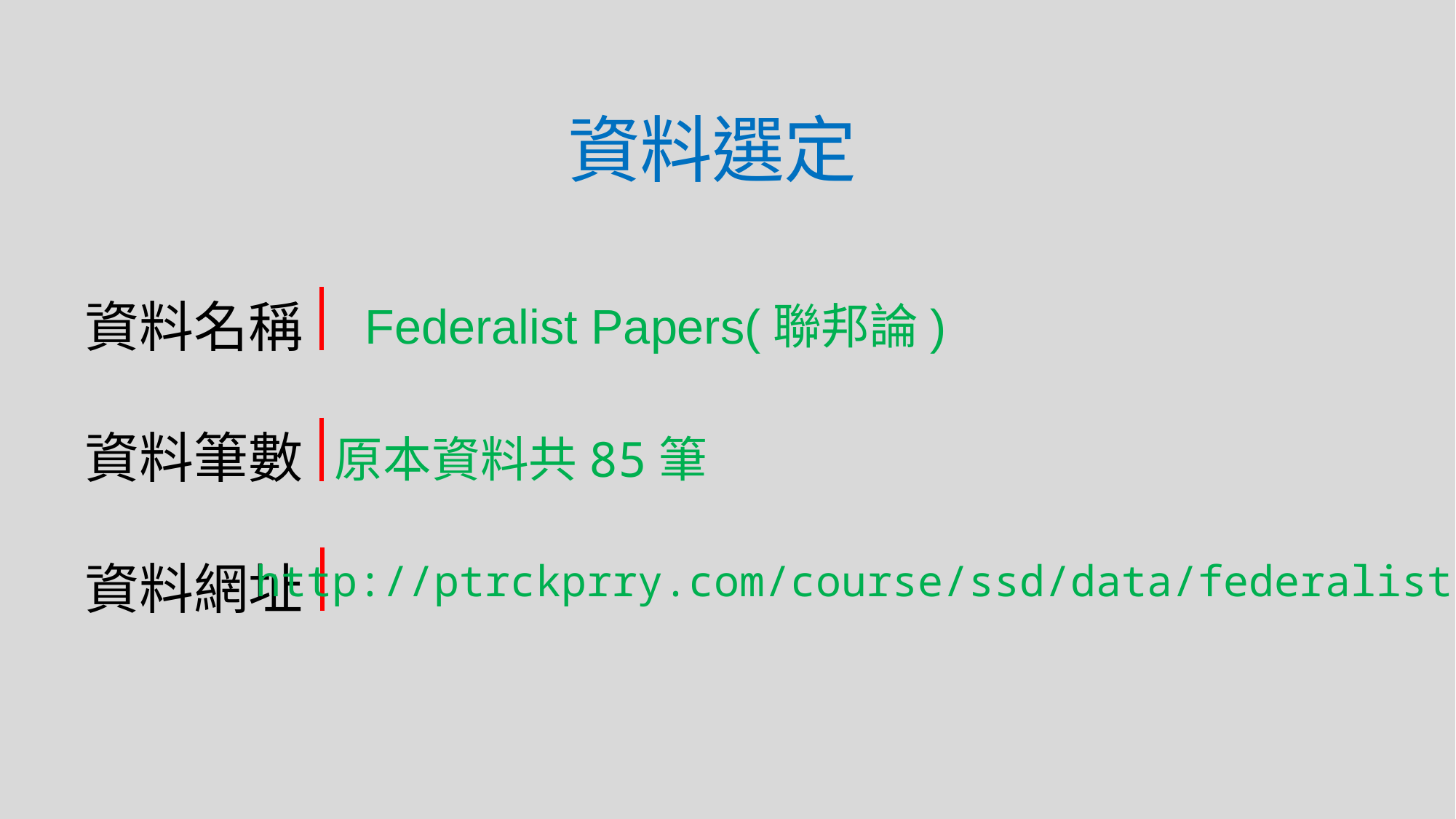

# 資料選定
資料名稱

資料筆數

資料網址
Federalist Papers(聯邦論)

原本資料共85筆
http://ptrckprry.com/course/ssd/data/federalist.json